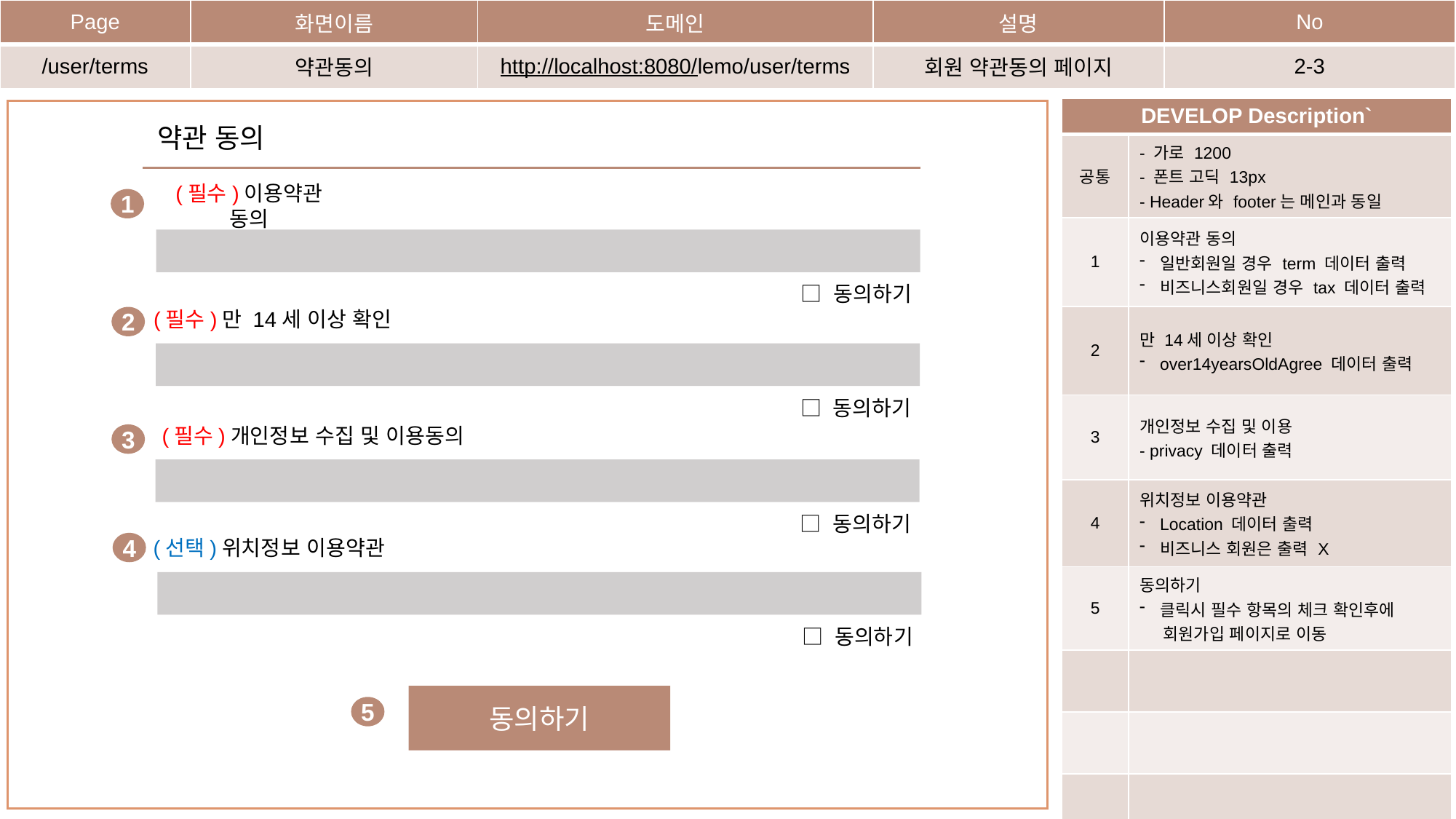

| Page | 화면이름 | 도메인 | 설명 | No |
| --- | --- | --- | --- | --- |
| /user/terms | 약관동의 | http://localhost:8080/lemo/user/terms | 회원 약관동의 페이지 | 2-3 |
| DEVELOP Description` |  |
| --- | --- |
| 공통 | - 가로 1200 - 폰트 고딕 13px - Header와 footer는 메인과 동일 |
| 1 | 이용약관 동의 일반회원일 경우 term 데이터 출력 비즈니스회원일 경우 tax 데이터 출력 |
| 2 | 만 14세 이상 확인 over14yearsOldAgree 데이터 출력 |
| 3 | 개인정보 수집 및 이용 - privacy 데이터 출력 |
| 4 | 위치정보 이용약관 Location 데이터 출력 비즈니스 회원은 출력 X |
| 5 | 동의하기 클릭시 필수 항목의 체크 확인후에 회원가입 페이지로 이동 |
|  |  |
|  |  |
|  |  |

약관 동의
(필수)이용약관 동의
1

(필수)약관 동의

□ 동의하기
(필수)만 14세 이상 확인
2
(필수)약관 동의

□ 동의하기
(필수)개인정보 수집 및 이용동의
3
(필수)약관 동의

□ 동의하기
(선택)위치정보 이용약관
4

(필수)약관 동의

□ 동의하기
동의하기
5